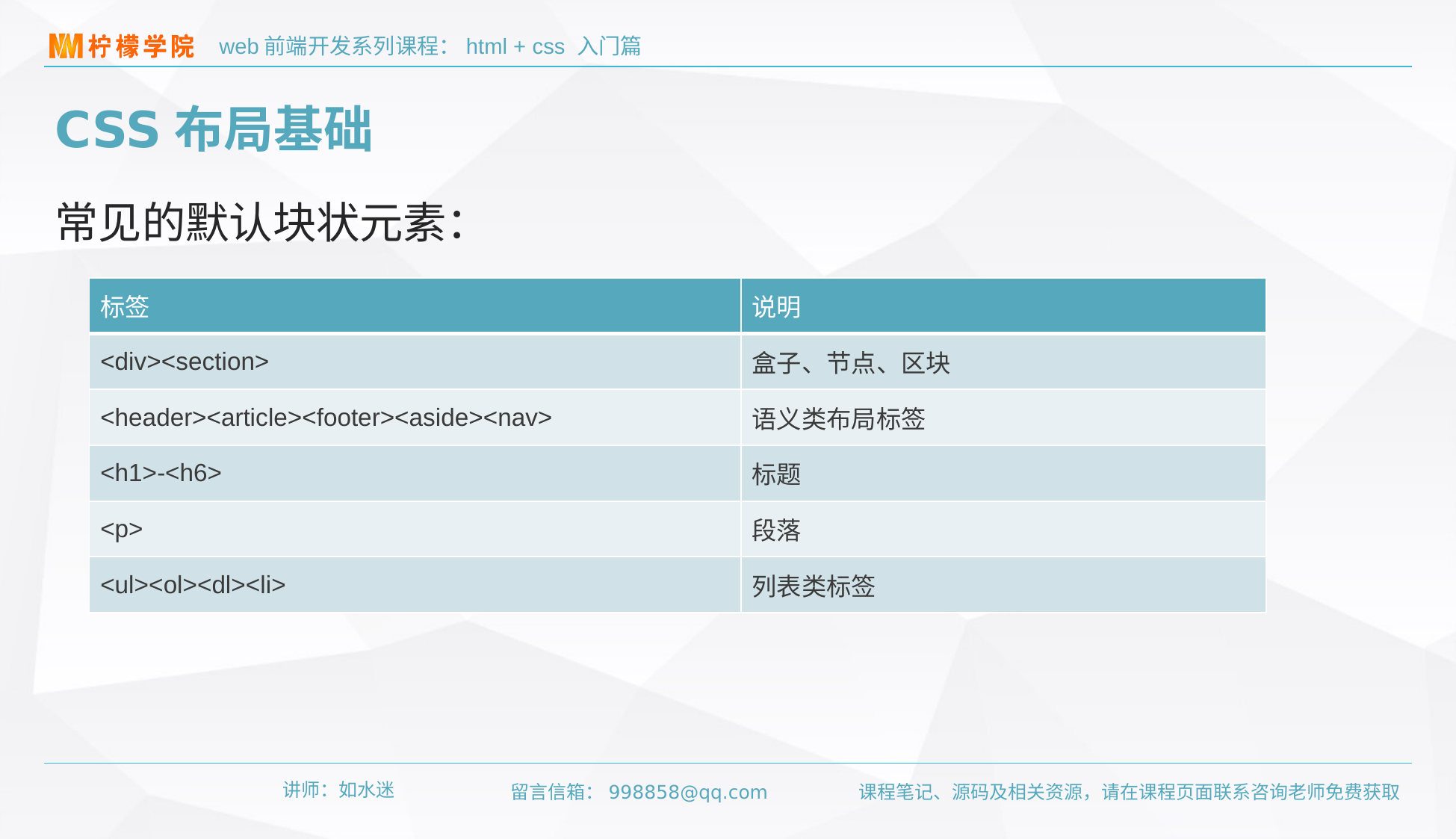

CSS布局基础
常见的默认块状元素：
| 标签 | 说明 |
| --- | --- |
| <div><section> | 盒子、节点、区块 |
| <header><article><footer><aside><nav> | 语义类布局标签 |
| <h1>-<h6> | 标题 |
| <p> | 段落 |
| <ul><ol><dl><li> | 列表类标签 |